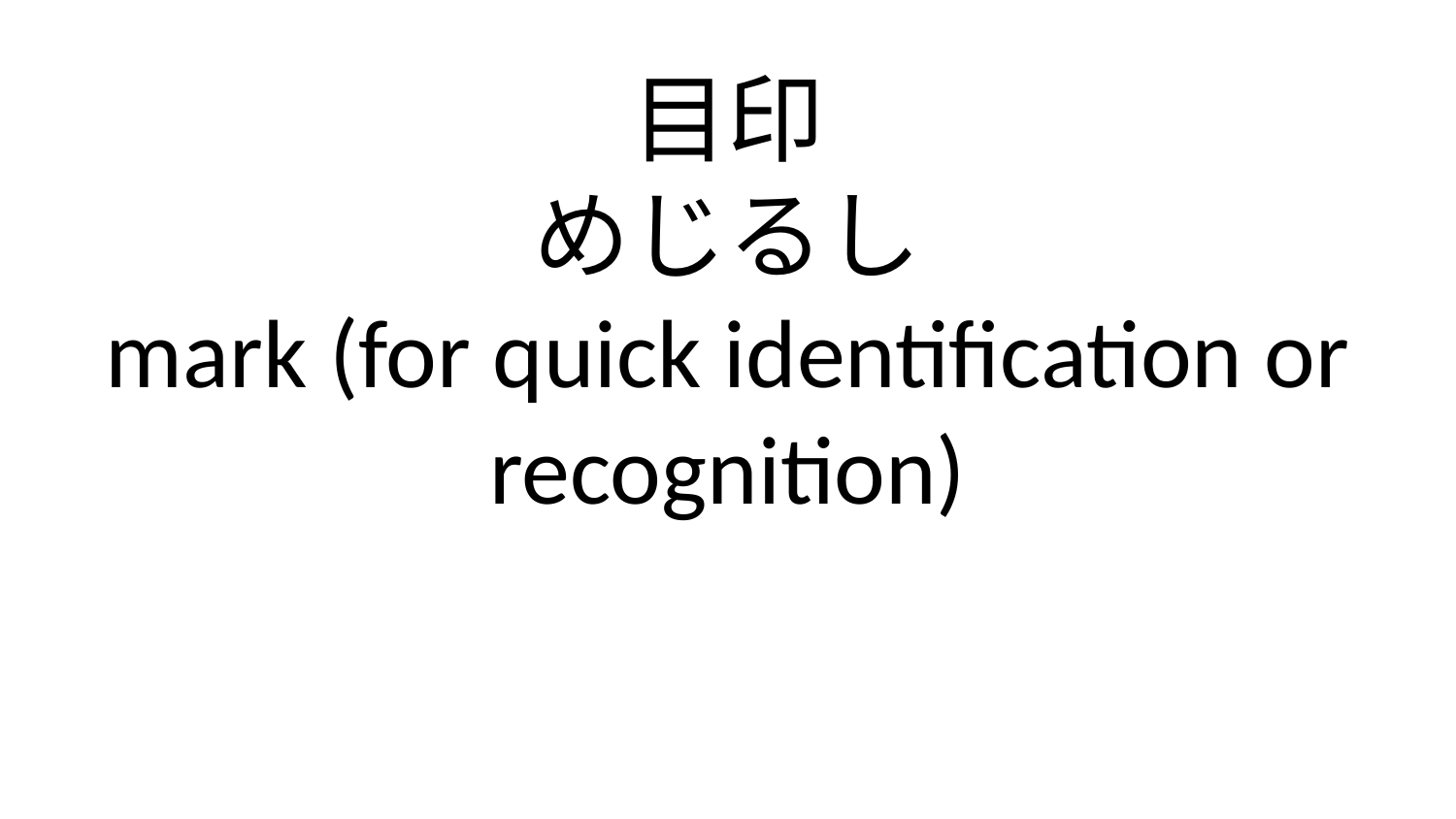

目印
めじるし
mark (for quick identification or recognition)